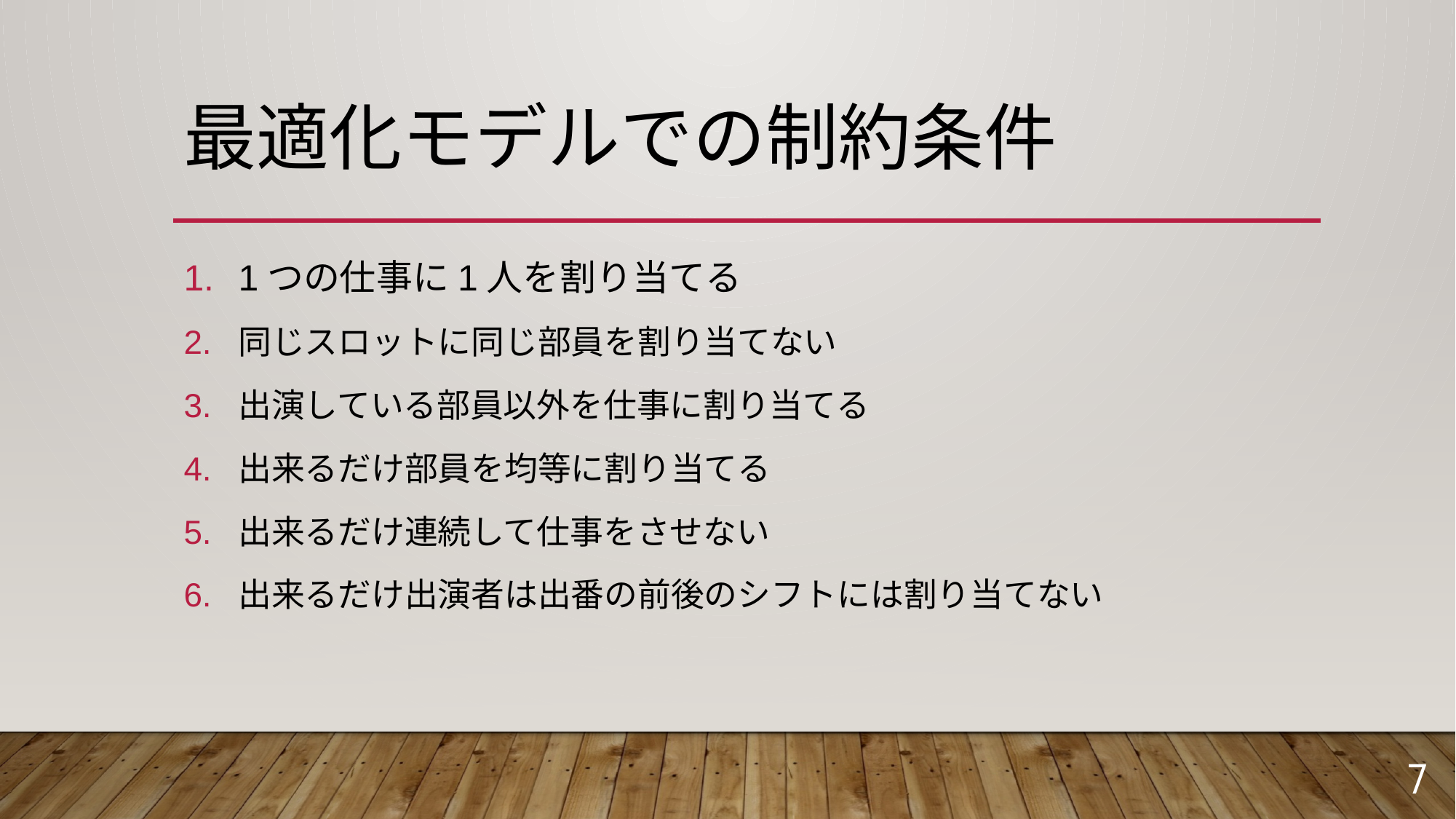

# 最適化モデルでの制約条件
1つの仕事に1人を割り当てる
同じスロットに同じ部員を割り当てない
出演している部員以外を仕事に割り当てる
出来るだけ部員を均等に割り当てる
出来るだけ連続して仕事をさせない
出来るだけ出演者は出番の前後のシフトには割り当てない

7